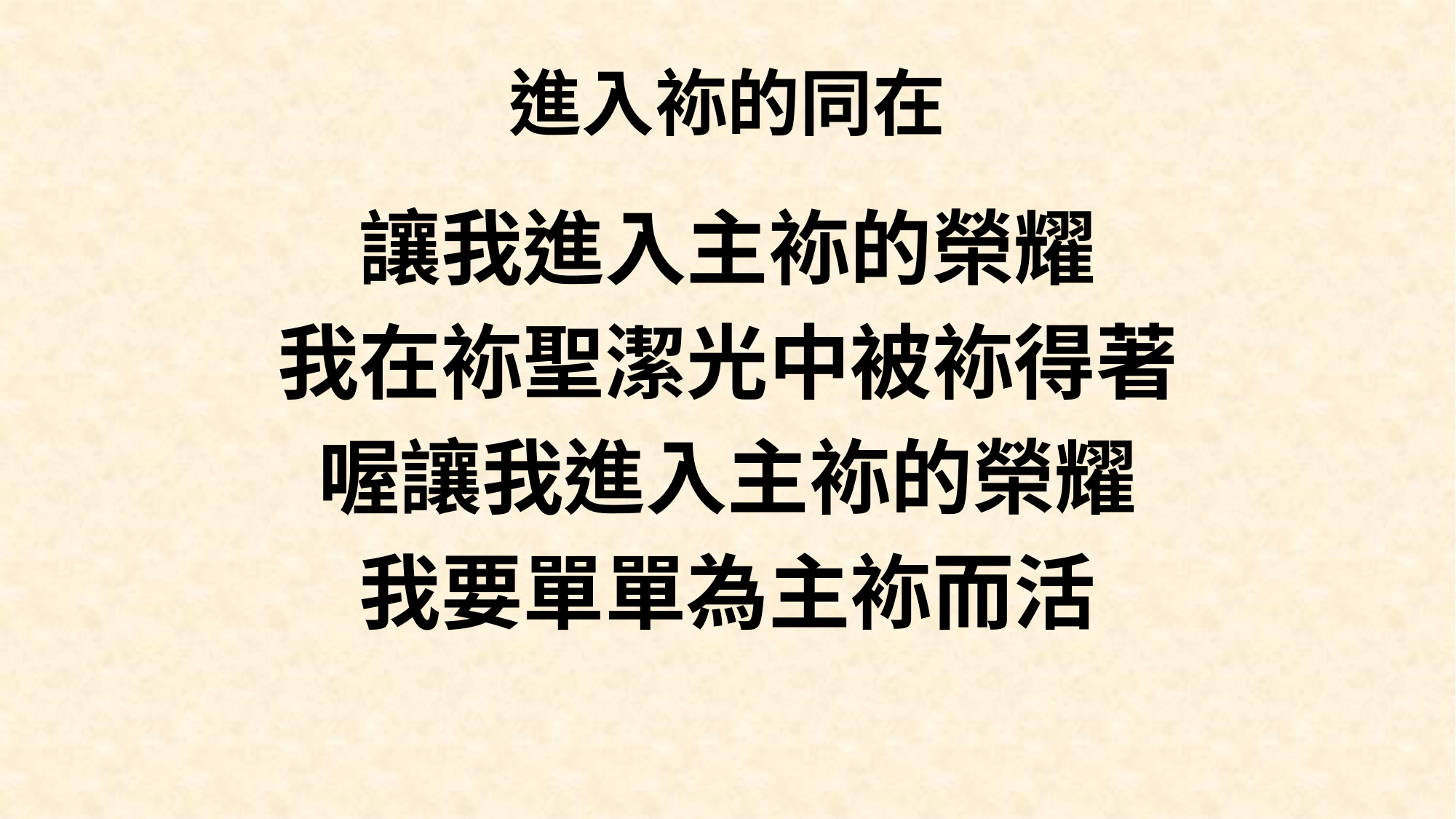

# 進入袮的同在
讓我進入主袮的榮耀
我在袮聖潔光中被袮得著
喔讓我進入主袮的榮耀
我要單單為主袮而活